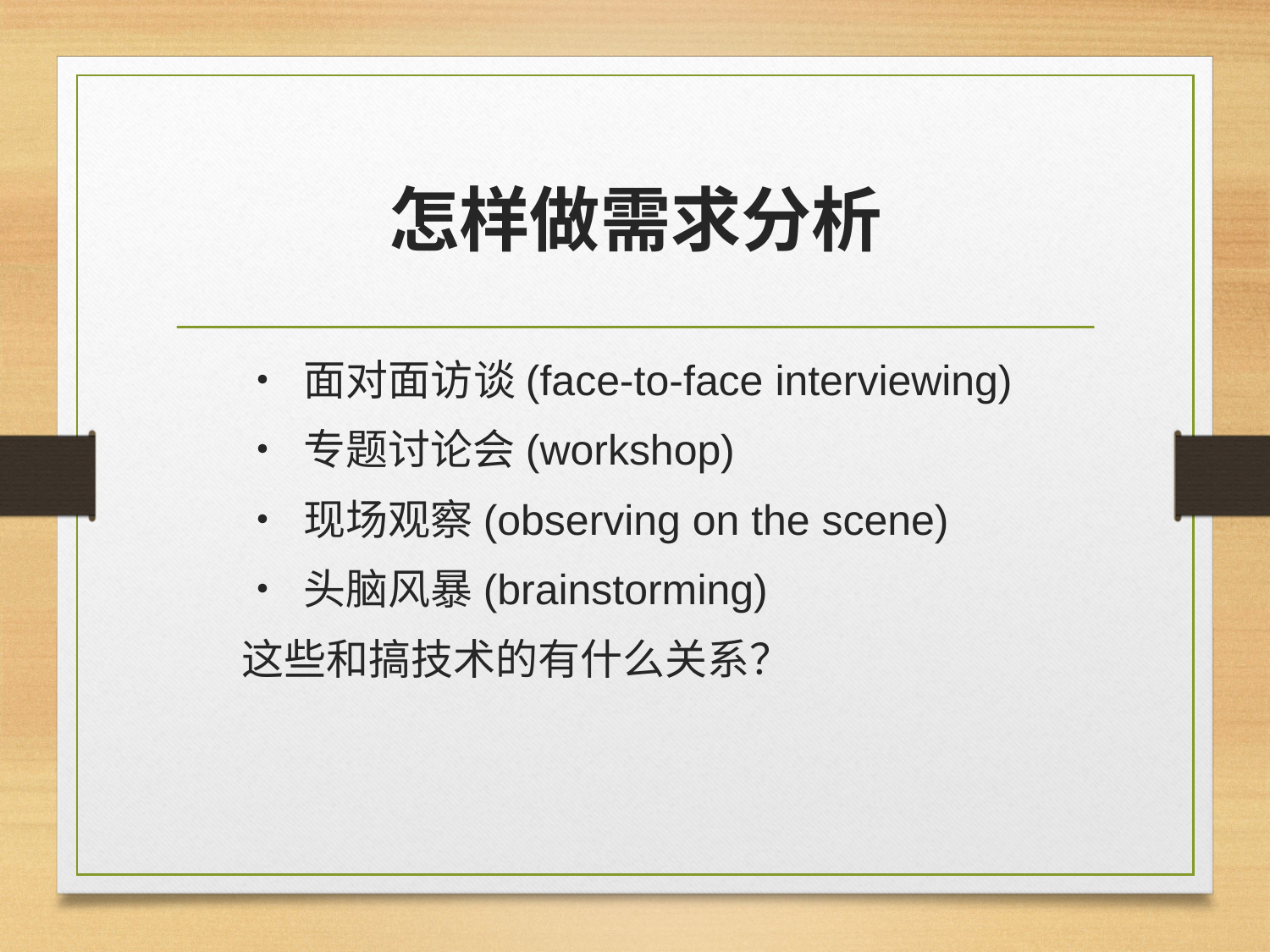

# 怎样做需求分析
• 面对面访谈(face-to-face interviewing)
• 专题讨论会(workshop)
• 现场观察(observing on the scene)
• 头脑风暴(brainstorming)
这些和搞技术的有什么关系？